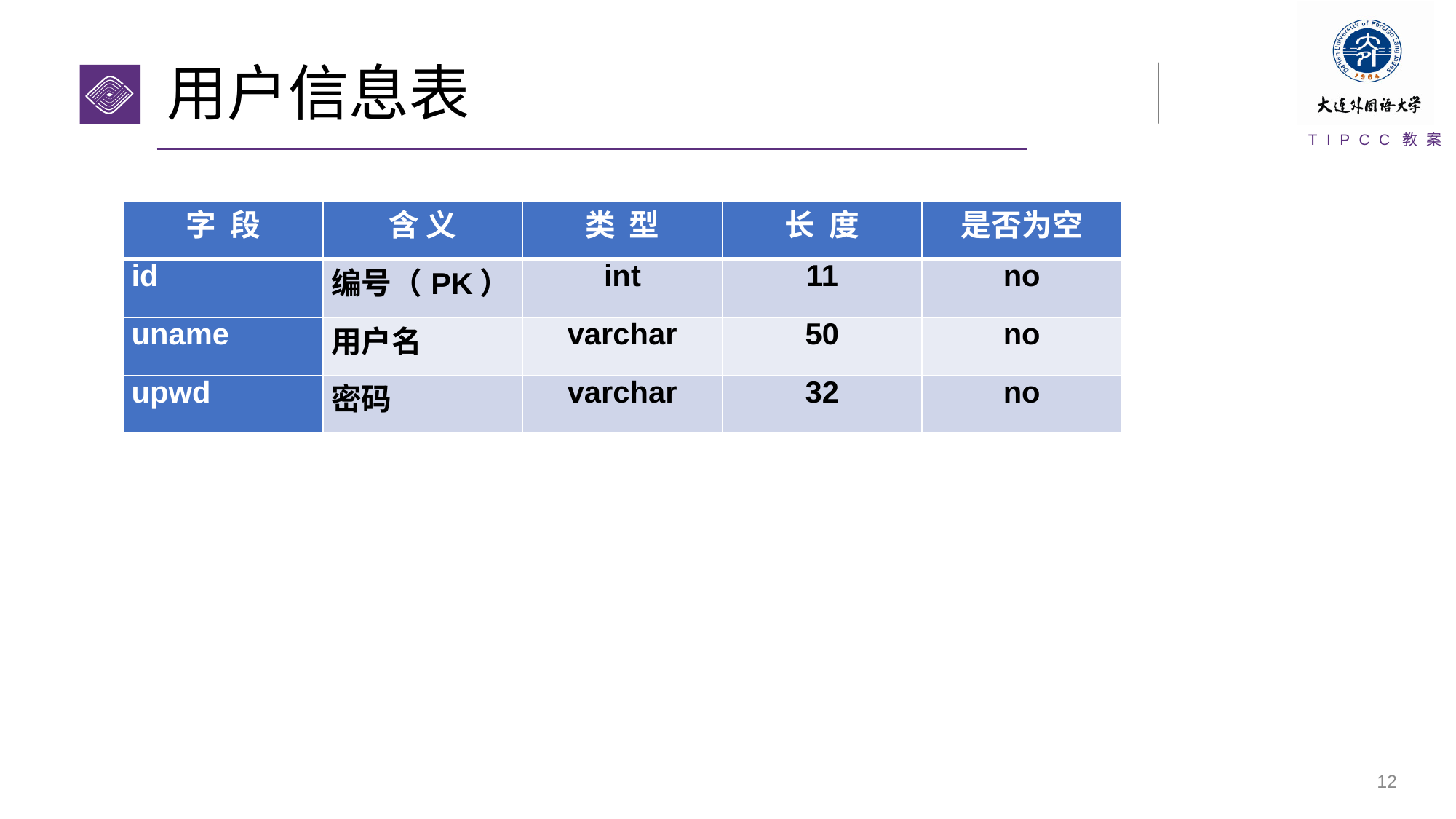

# 用户信息表
| 字 段 | 含 义 | 类 型 | 长 度 | 是否为空 |
| --- | --- | --- | --- | --- |
| id | 编号（PK） | int | 11 | no |
| uname | 用户名 | varchar | 50 | no |
| upwd | 密码 | varchar | 32 | no |
12